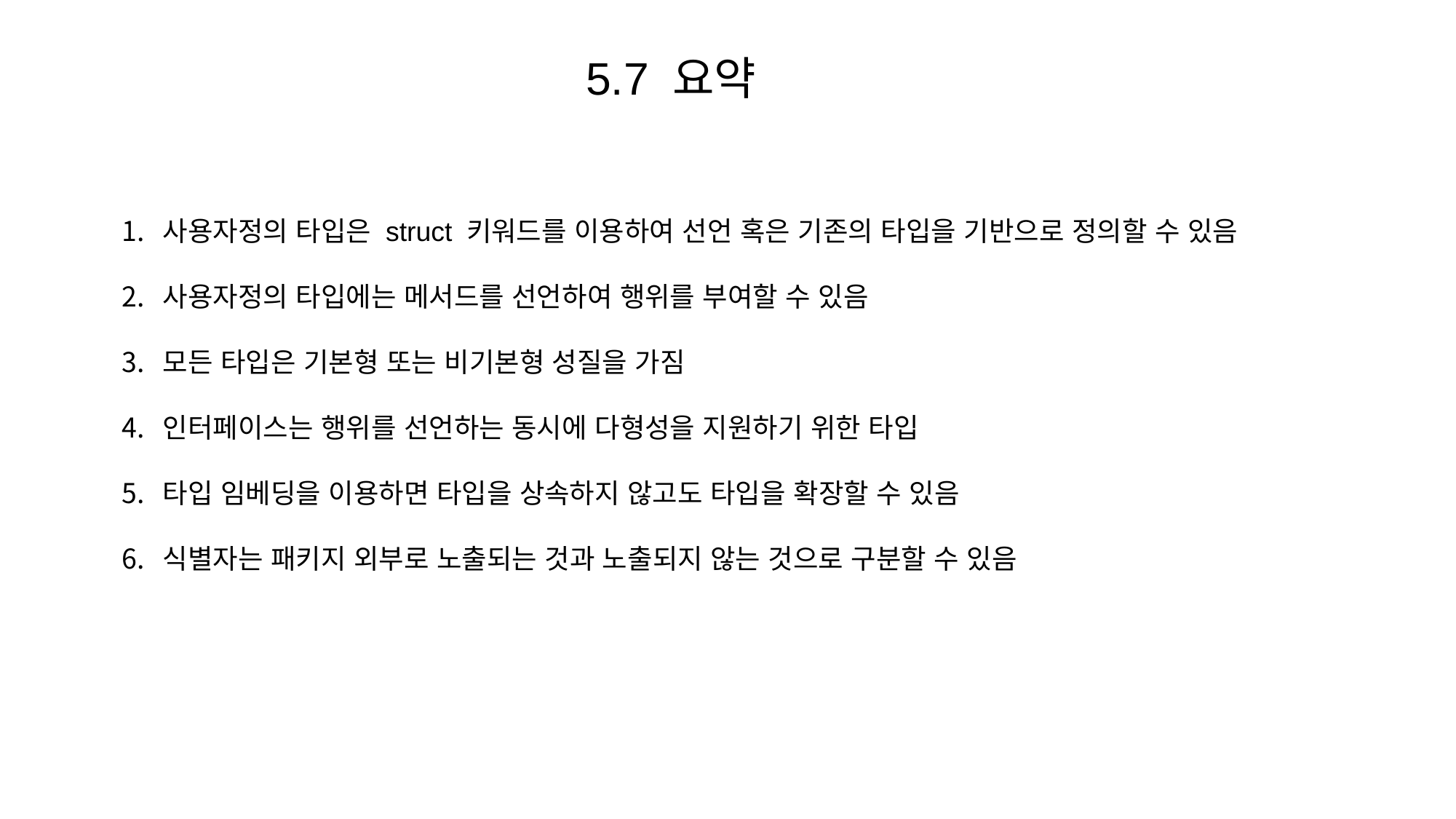

# 5.7 요약
사용자정의 타입은 struct 키워드를 이용하여 선언 혹은 기존의 타입을 기반으로 정의할 수 있음

사용자정의 타입에는 메서드를 선언하여 행위를 부여할 수 있음

모든 타입은 기본형 또는 비기본형 성질을 가짐

인터페이스는 행위를 선언하는 동시에 다형성을 지원하기 위한 타입

타입 임베딩을 이용하면 타입을 상속하지 않고도 타입을 확장할 수 있음

식별자는 패키지 외부로 노출되는 것과 노출되지 않는 것으로 구분할 수 있음